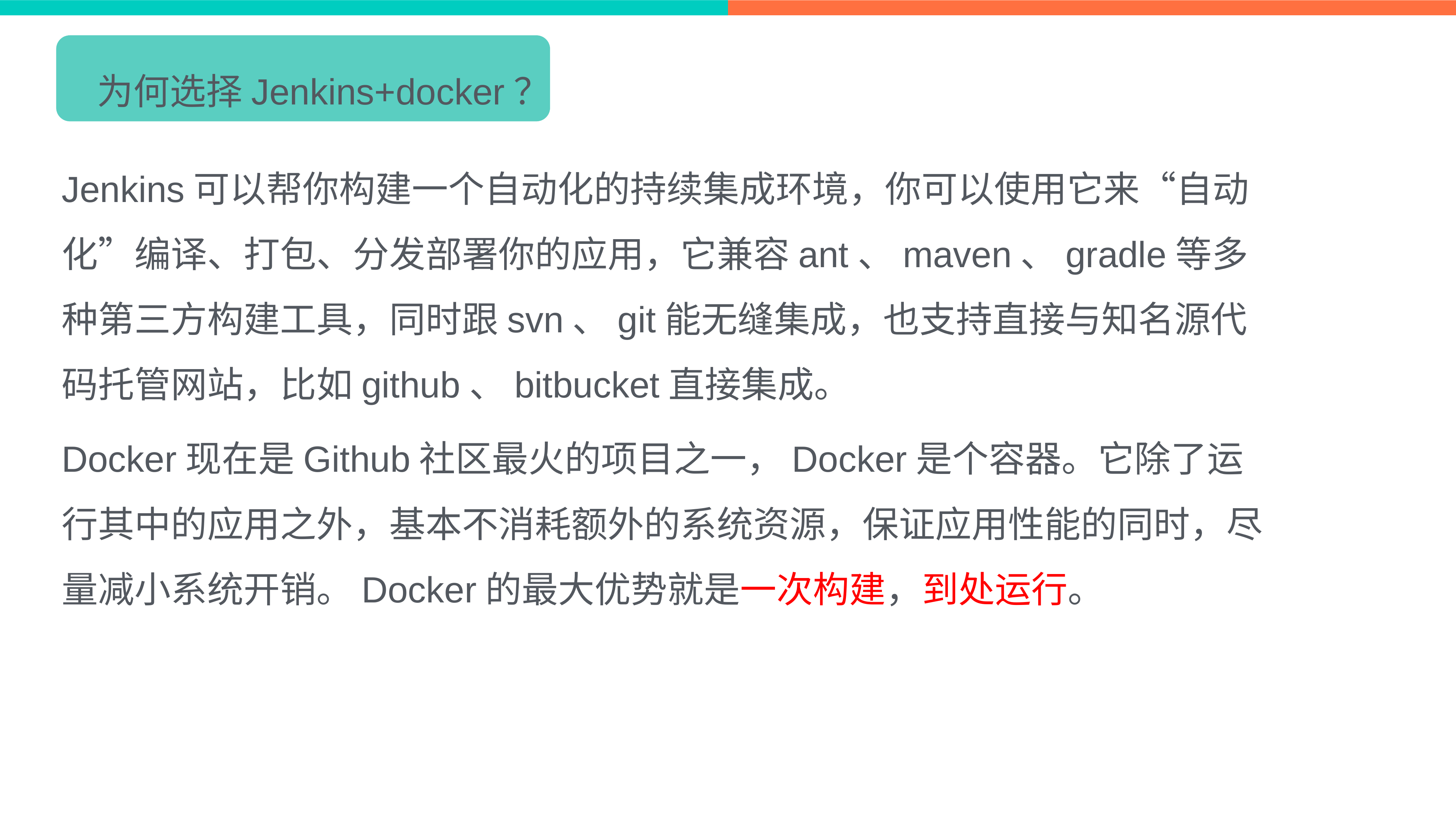

为何选择Jenkins+docker？
Jenkins可以帮你构建一个自动化的持续集成环境，你可以使用它来“自动化”编译、打包、分发部署你的应用，它兼容ant、maven、gradle等多种第三方构建工具，同时跟svn、git能无缝集成，也支持直接与知名源代码托管网站，比如github、bitbucket直接集成。
Docker现在是Github社区最火的项目之一，Docker是个容器。它除了运行其中的应用之外，基本不消耗额外的系统资源，保证应用性能的同时，尽量减小系统开销。Docker的最大优势就是一次构建，到处运行。